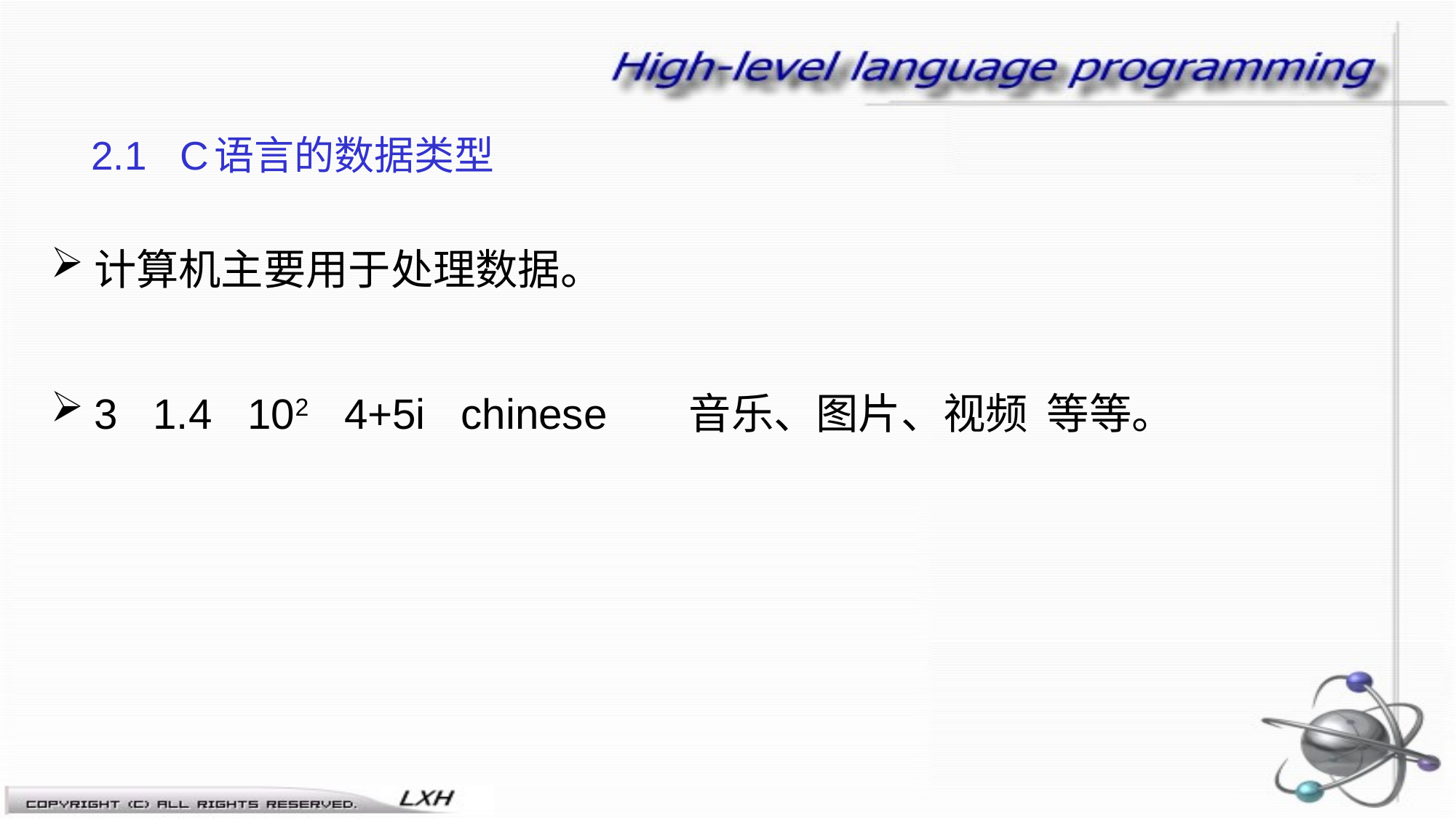

# 2.1   C语言的数据类型
计算机主要用于处理数据。

3   1.4   102   4+5i   chinese      音乐、图片、视频  等等。